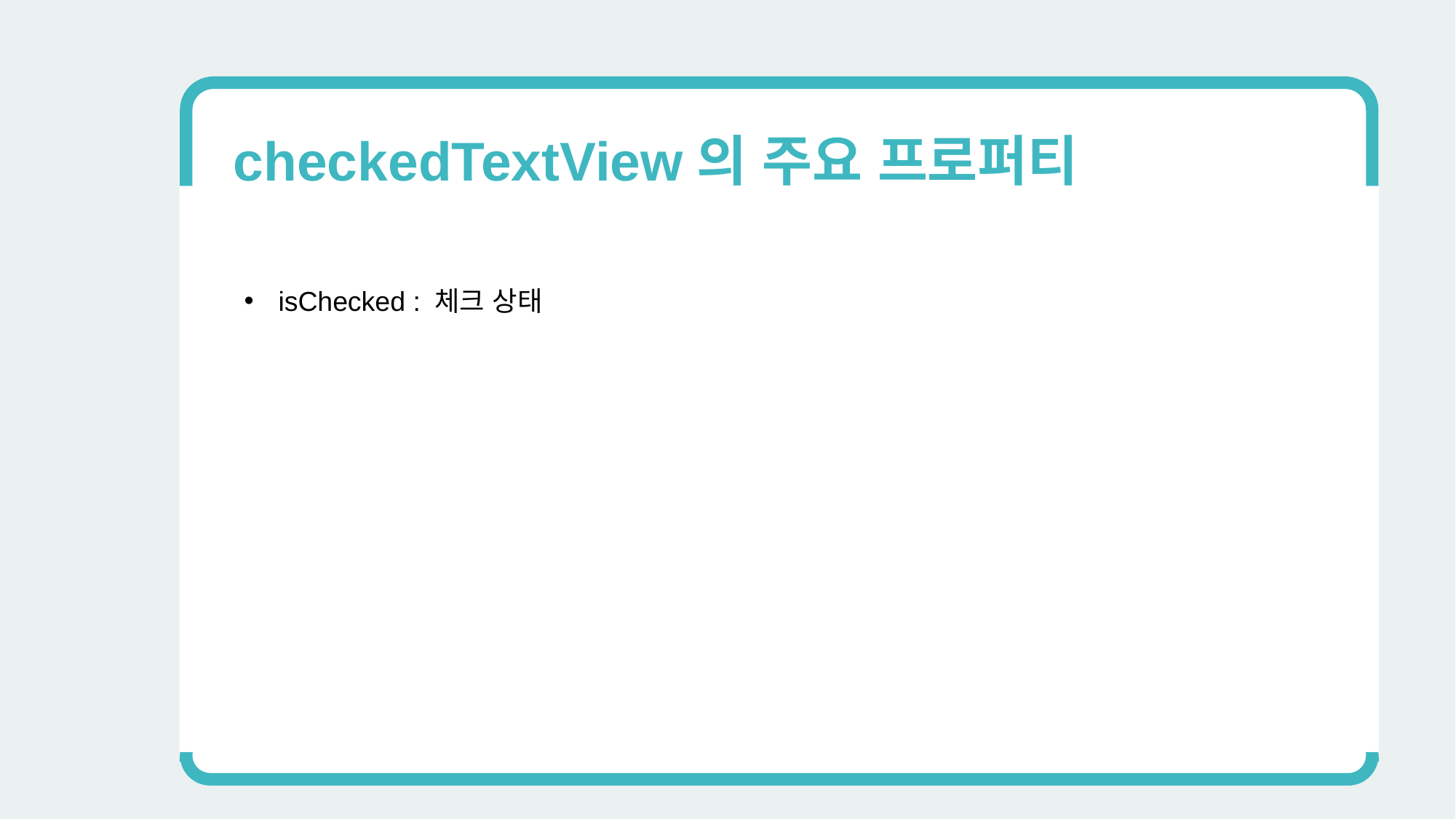

checkedTextView의 주요 프로퍼티

isChecked : 체크 상태